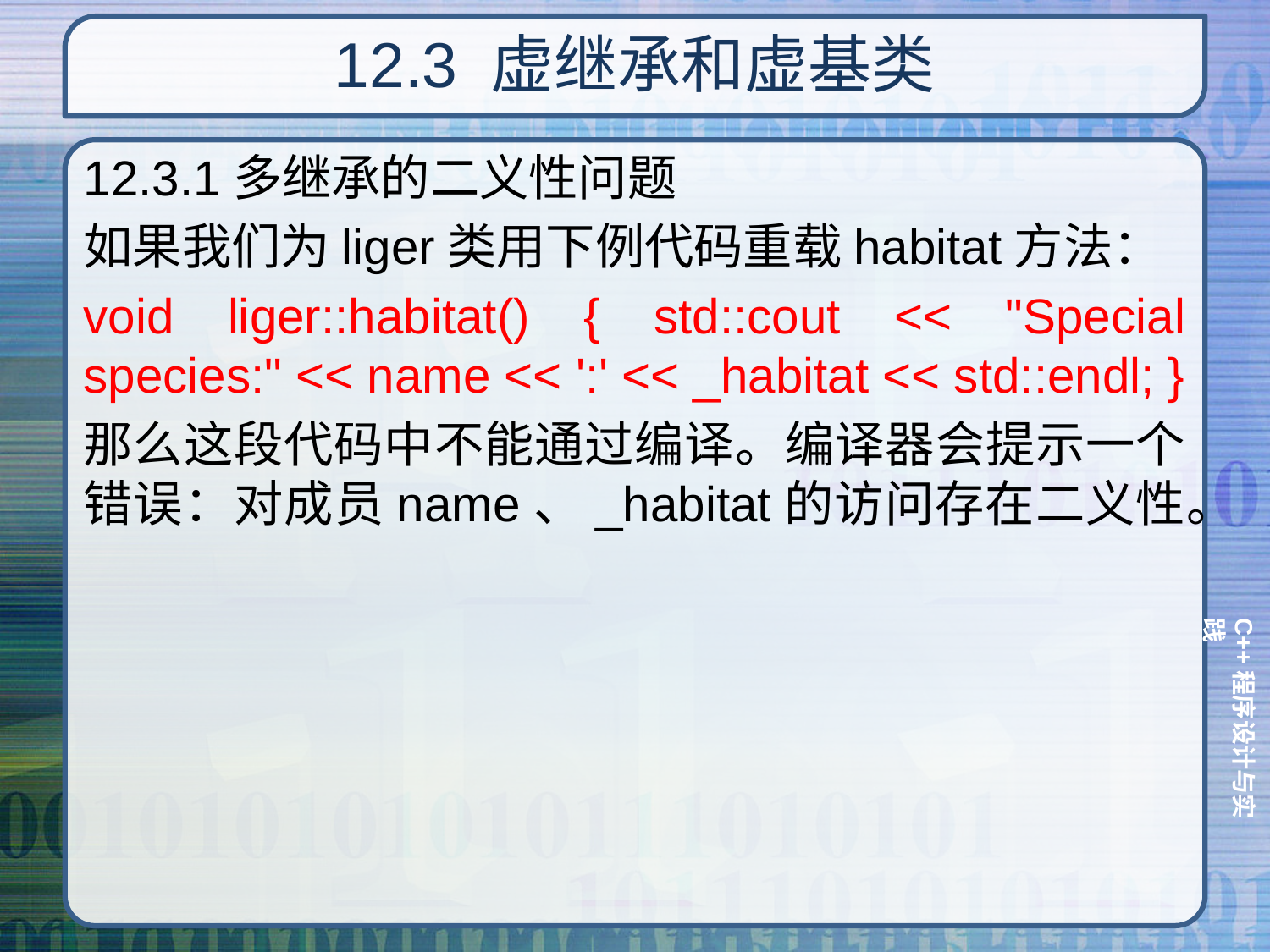

# 12.3 虚继承和虚基类
12.3.1多继承的二义性问题
如果我们为liger类用下例代码重载habitat方法：
void liger::habitat() { std::cout << "Special species:" << name << ':' << _habitat << std::endl; }
那么这段代码中不能通过编译。编译器会提示一个错误：对成员name、_habitat的访问存在二义性。